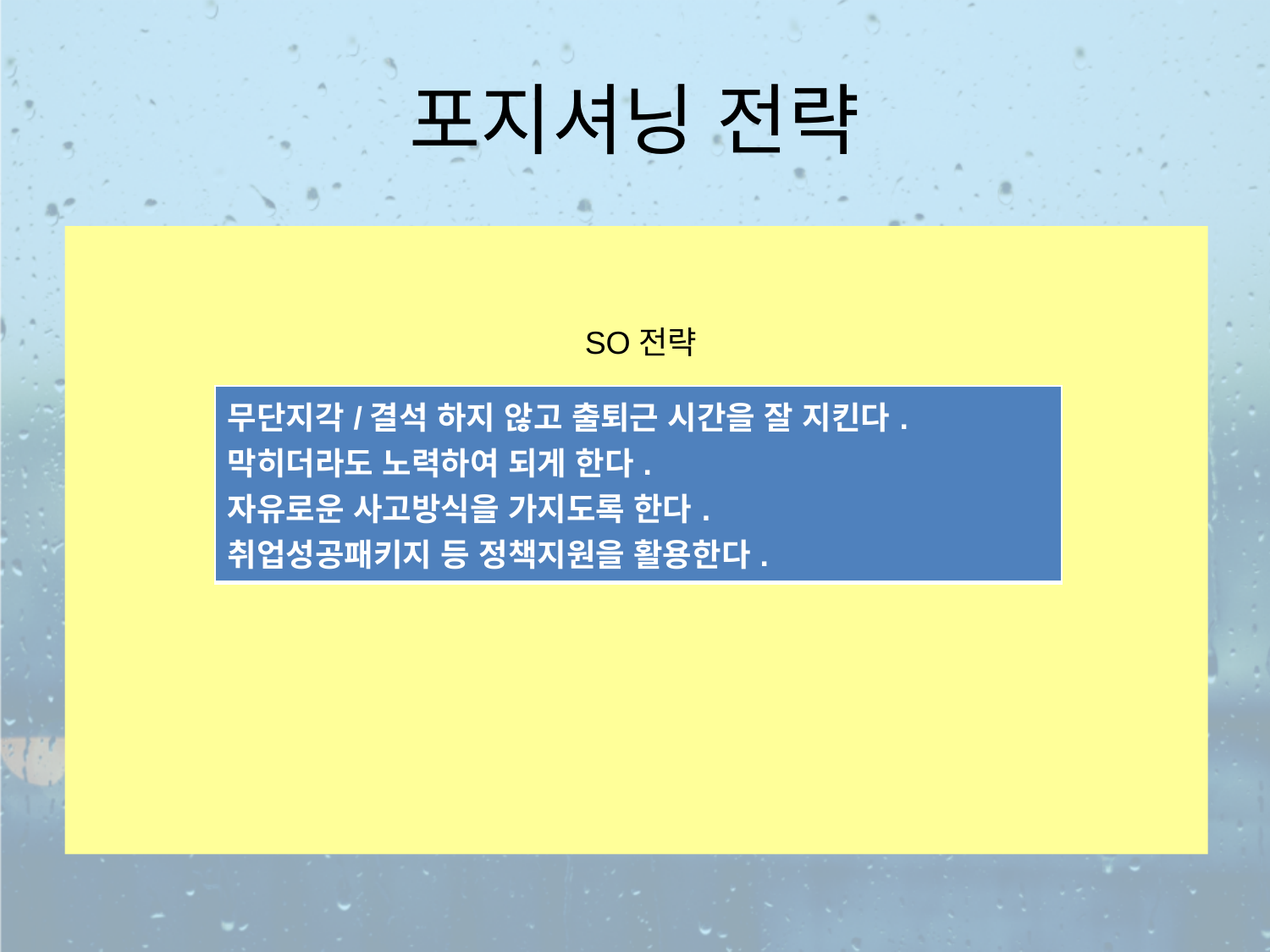

# 포지셔닝 전략

SO전략
| 무단지각/결석 하지 않고 출퇴근 시간을 잘 지킨다. 막히더라도 노력하여 되게 한다. 자유로운 사고방식을 가지도록 한다. 취업성공패키지 등 정책지원을 활용한다. |
| --- |